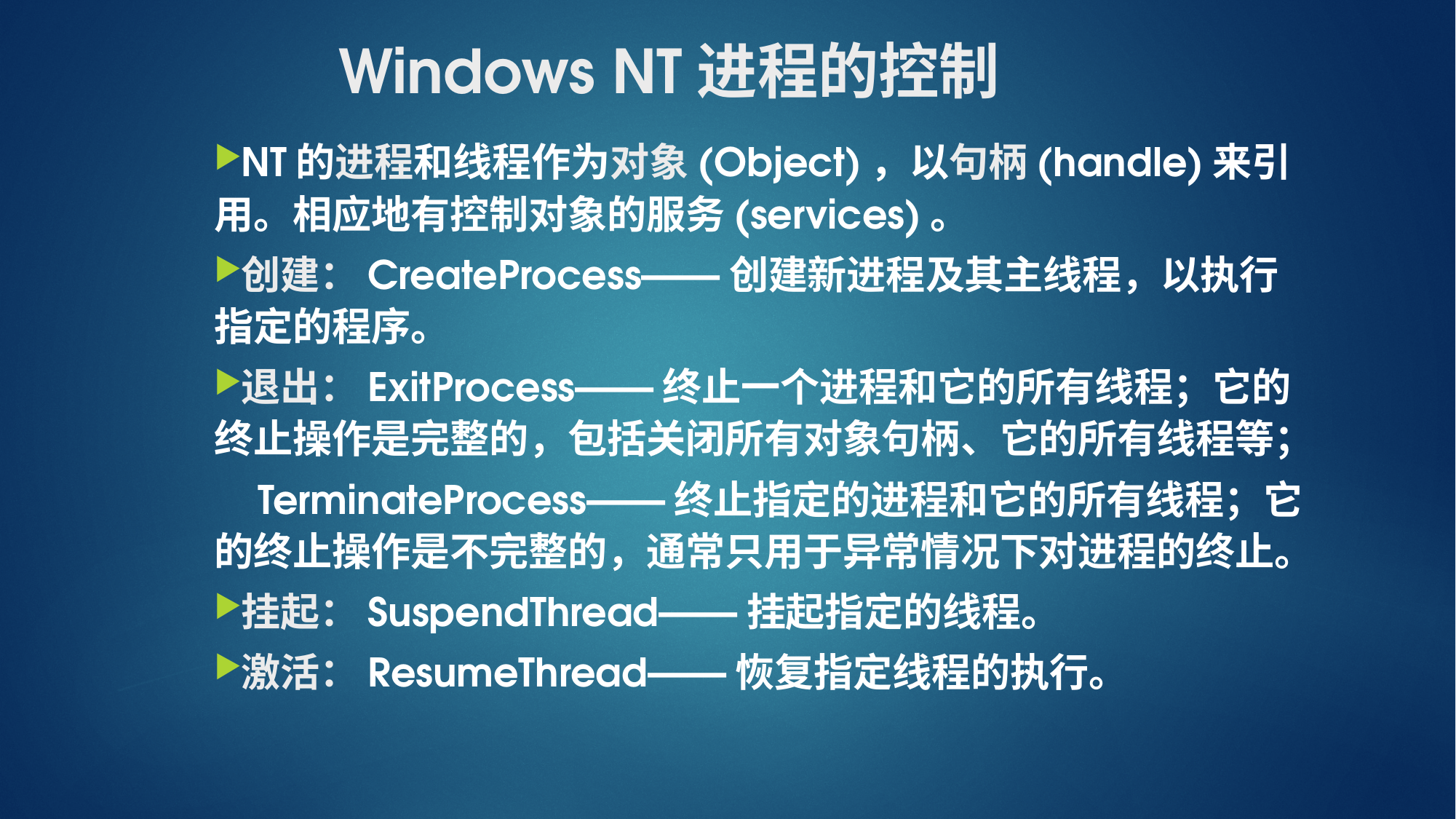

# Windows NT进程的控制
NT的进程和线程作为对象(Object)，以句柄(handle)来引用。相应地有控制对象的服务(services)。
创建：CreateProcess——创建新进程及其主线程，以执行指定的程序。
退出：ExitProcess——终止一个进程和它的所有线程；它的终止操作是完整的，包括关闭所有对象句柄、它的所有线程等；
    TerminateProcess——终止指定的进程和它的所有线程；它的终止操作是不完整的，通常只用于异常情况下对进程的终止。
挂起：SuspendThread——挂起指定的线程。
激活：ResumeThread——恢复指定线程的执行。